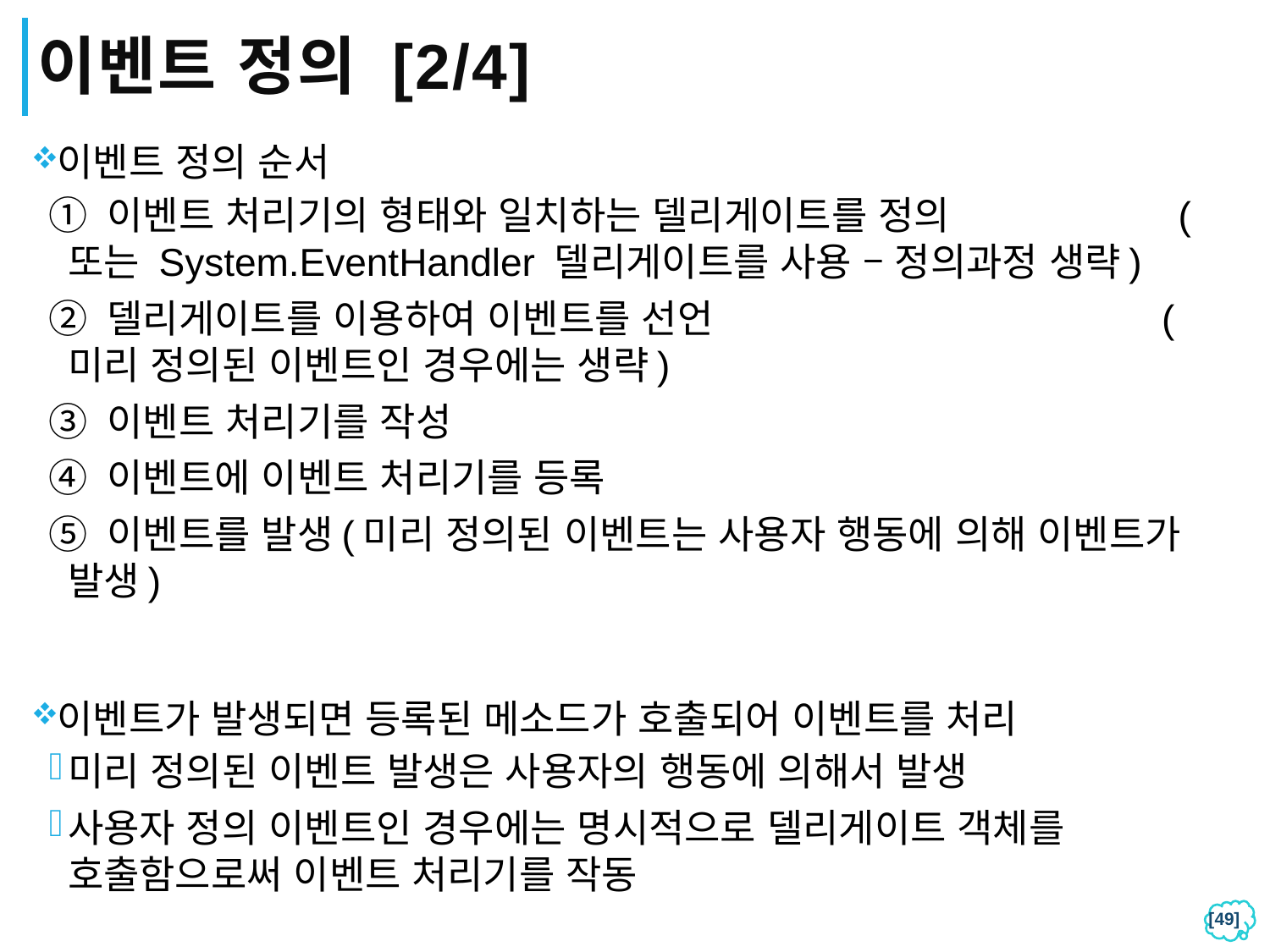

# 이벤트 정의 [2/4]
이벤트 정의 순서
① 이벤트 처리기의 형태와 일치하는 델리게이트를 정의                    (또는 System.EventHandler 델리게이트를 사용 – 정의과정 생략)
② 델리게이트를 이용하여 이벤트를 선언                                        (미리 정의된 이벤트인 경우에는 생략)
③ 이벤트 처리기를 작성
④ 이벤트에 이벤트 처리기를 등록
⑤ 이벤트를 발생(미리 정의된 이벤트는 사용자 행동에 의해 이벤트가 발생)

이벤트가 발생되면 등록된 메소드가 호출되어 이벤트를 처리
미리 정의된 이벤트 발생은 사용자의 행동에 의해서 발생
사용자 정의 이벤트인 경우에는 명시적으로 델리게이트 객체를 호출함으로써 이벤트 처리기를 작동
[49]